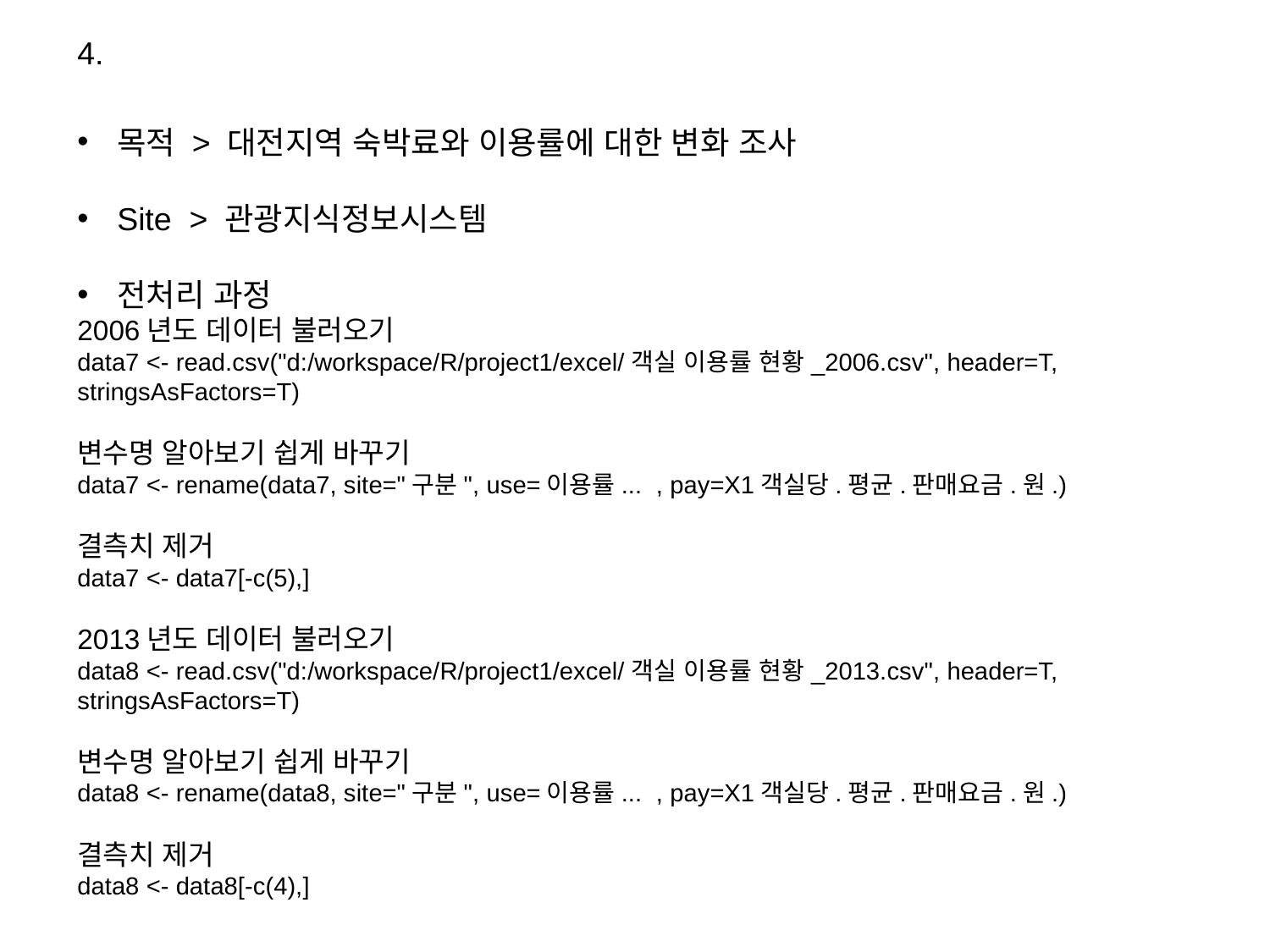

4.
목적 > 대전지역 숙박료와 이용률에 대한 변화 조사

Site  > 관광지식정보시스템

전처리 과정
2006년도 데이터 불러오기
data7 <- read.csv("d:/workspace/R/project1/excel/객실 이용률 현황_2006.csv", header=T, stringsAsFactors=T)

변수명 알아보기 쉽게 바꾸기
data7 <- rename(data7, site="구분", use=이용률...  , pay=X1객실당.평균.판매요금.원.)

결측치 제거
data7 <- data7[-c(5),]

2013년도 데이터 불러오기
data8 <- read.csv("d:/workspace/R/project1/excel/객실 이용률 현황_2013.csv", header=T, stringsAsFactors=T)

변수명 알아보기 쉽게 바꾸기
data8 <- rename(data8, site="구분", use=이용률...  , pay=X1객실당.평균.판매요금.원.)

결측치 제거
data8 <- data8[-c(4),]